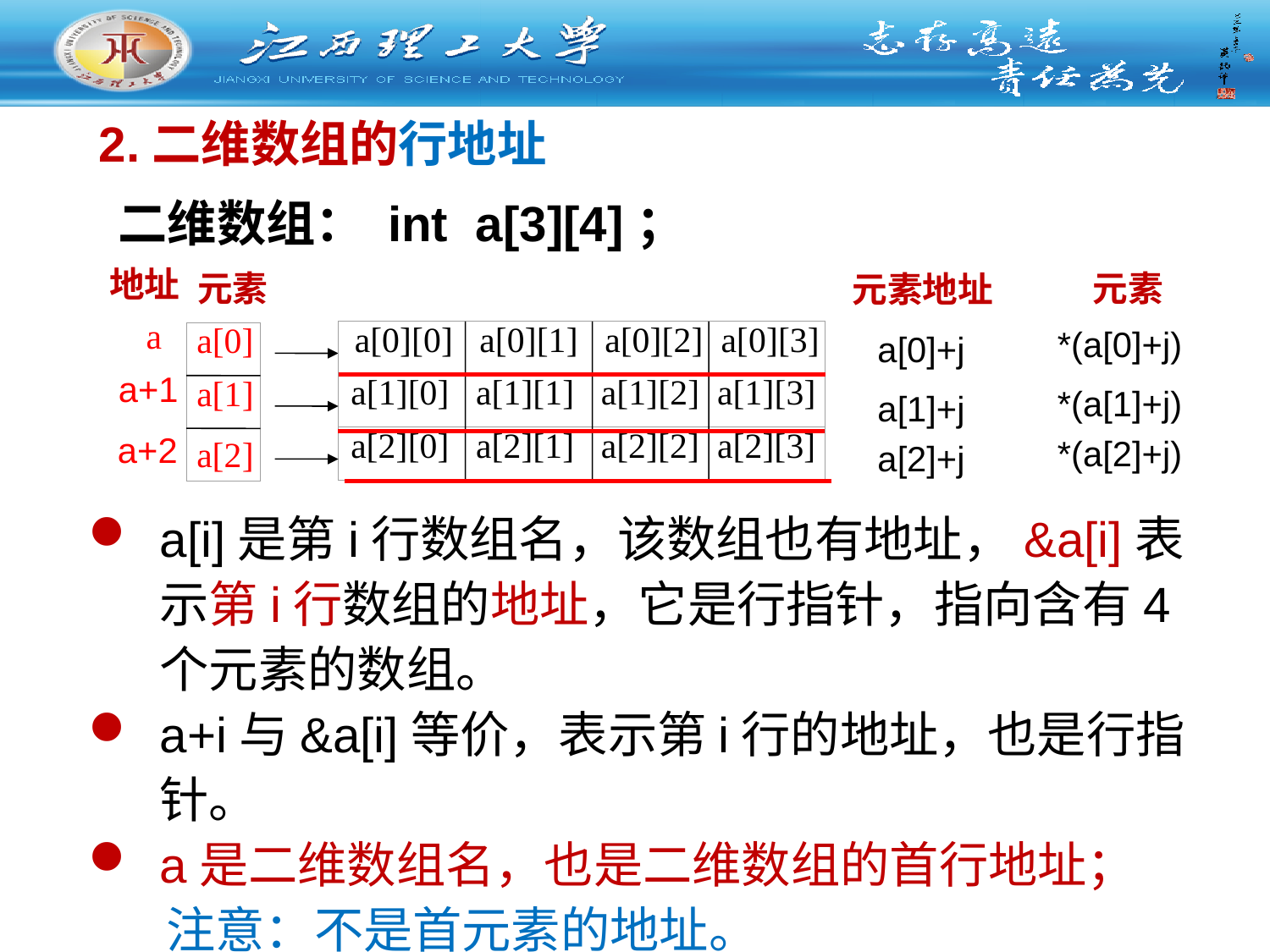

2.二维数组的行地址
二维数组： int  a[3][4]；
地址
元素
元素
  元素地址
a
a[0]

a[1]

a[2]

a[0][0]   a[0][1]   a[0][2]  a[0][3]

a[1][0]   a[1][1]   a[1][2]  a[1][3]

a[2][0]   a[2][1]   a[2][2]  a[2][3]

*(a[0]+j)
a[0]+j
a+1
*(a[1]+j)
a[1]+j
a+2
*(a[2]+j)
a[2]+j
a[i]是第i行数组名，该数组也有地址，&a[i]表示第i行数组的地址，它是行指针，指向含有4个元素的数组。
a+i与&a[i]等价，表示第i行的地址，也是行指针。
a是二维数组名，也是二维数组的首行地址；
      注意：不是首元素的地址。